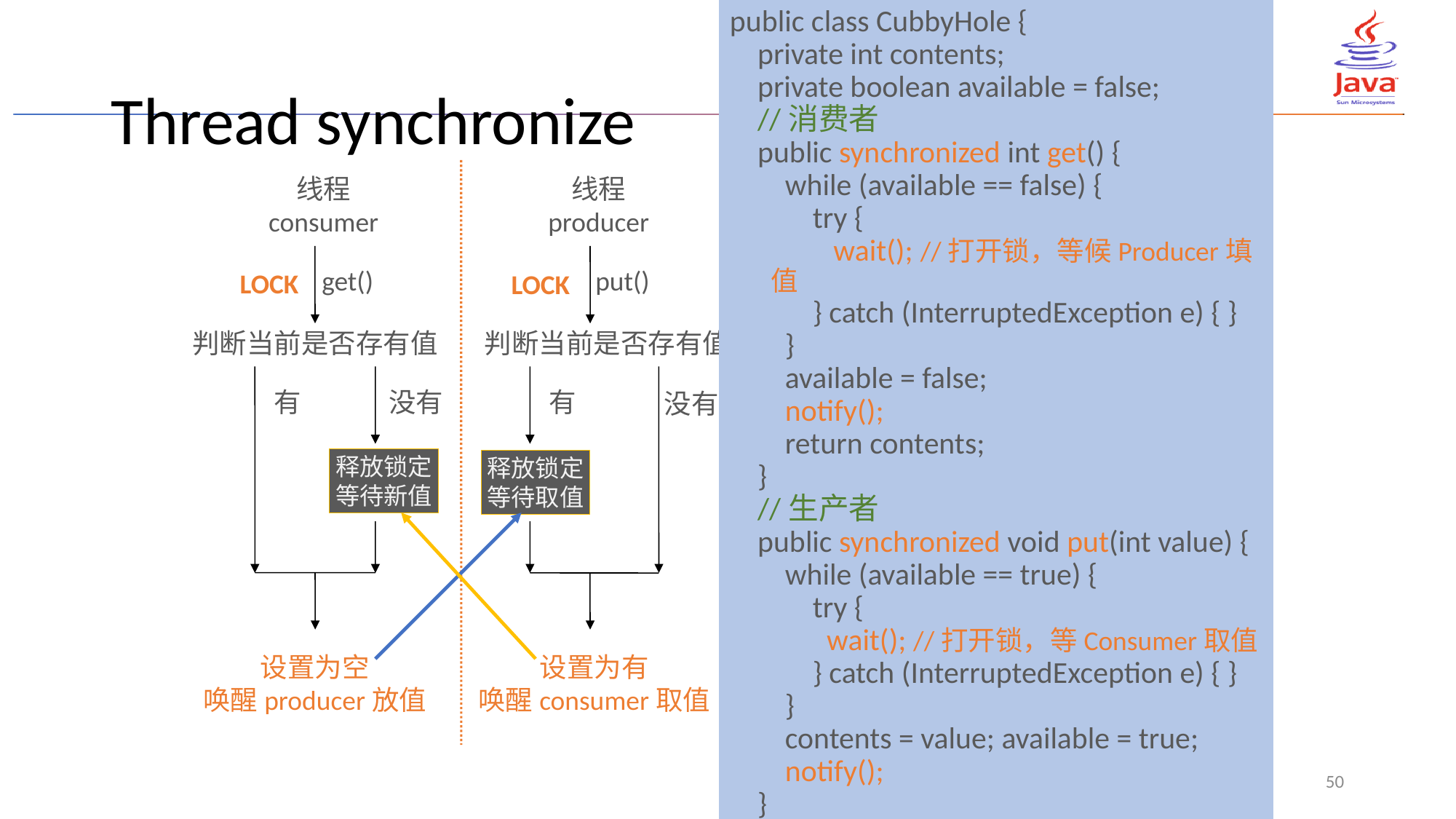

public class CubbyHole {
    private int contents;
    private boolean available = false;
    //消费者
    public synchronized int get() {
        while (available == false) {
            try {
               wait(); //打开锁，等候Producer填值
            } catch (InterruptedException e) { }
        }
        available = false;
        notify();
        return contents;
    }
    //生产者
    public synchronized void put(int value) {
        while (available == true) {
            try {
              wait(); //打开锁，等Consumer取值
            } catch (InterruptedException e) { }
        }
        contents = value; available = true;
        notify();
    }
}
# Thread synchronize

线程
consumer
线程
producer

LOCK
get()
put()
LOCK
先获得cubbyhole对象的锁
判断是否有值
根据情况选择等待并释放锁
其它线程获得锁后执行
线程执行完生产或消费后唤醒等待线程
判断当前是否存有值
判断当前是否存有值

有
没有
有
没有
释放锁定
等待新值
释放锁定
等待取值

设置为空
唤醒producer放值
设置为有
唤醒consumer取值
50